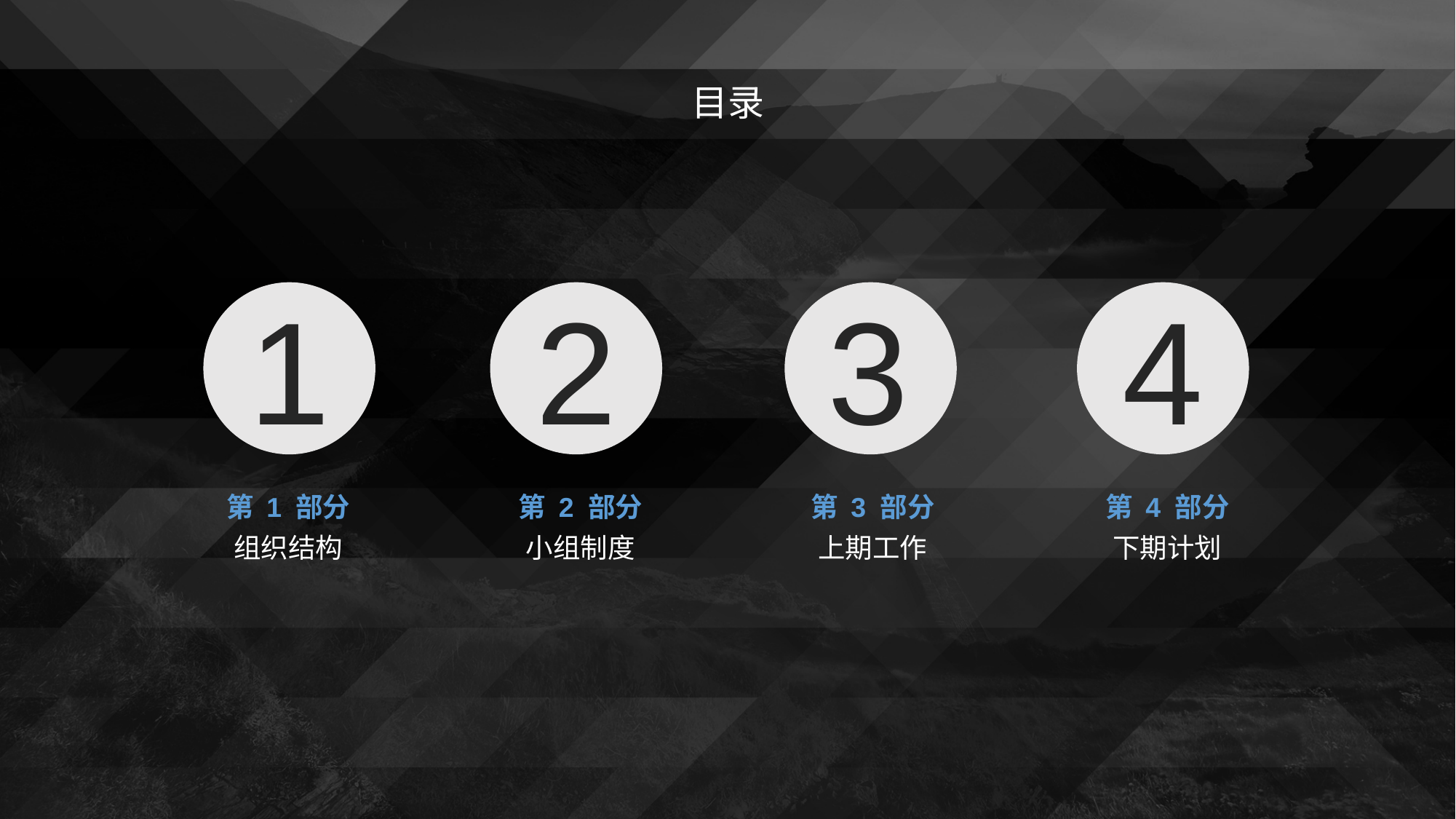

目录
1
2
3
4
第 1 部分
第 2 部分
第 3 部分
第 4 部分
组织结构
小组制度
上期工作
下期计划